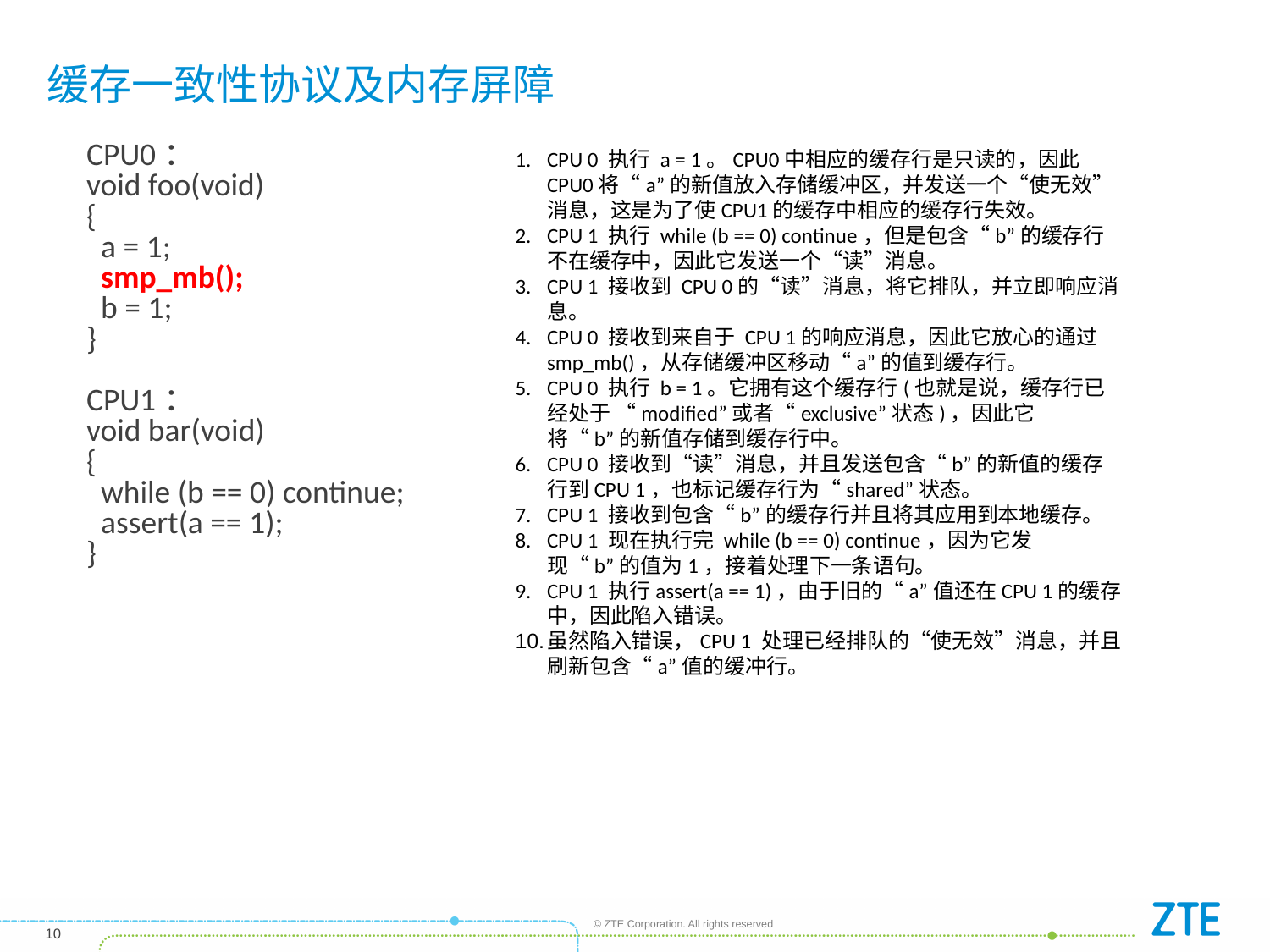

# 缓存一致性协议及内存屏障
CPU 0 执行 a = 1。CPU0中相应的缓存行是只读的，因此CPU0将“a”的新值放入存储缓冲区，并发送一个“使无效”消息，这是为了使CPU1的缓存中相应的缓存行失效。
CPU 1 执行 while (b == 0) continue，但是包含“b”的缓存行不在缓存中，因此它发送一个“读”消息。
CPU 1 接收到 CPU 0的“读”消息，将它排队，并立即响应消息。
CPU 0 接收到来自于 CPU 1的响应消息，因此它放心的通过smp_mb()，从存储缓冲区移动“a”的值到缓存行。
CPU 0 执行 b = 1。它拥有这个缓存行(也就是说，缓存行已经处于 “modified”或者“exclusive”状态)，因此它将“b”的新值存储到缓存行中。
CPU 0 接收到“读”消息，并且发送包含“b”的新值的缓存行到CPU 1，也标记缓存行为“shared”状态。
CPU 1 接收到包含“b”的缓存行并且将其应用到本地缓存。
CPU 1 现在执行完 while (b == 0) continue，因为它发现“b”的值为1，接着处理下一条语句。
CPU 1 执行assert(a == 1)，由于旧的“a”值还在CPU 1的缓存中，因此陷入错误。
虽然陷入错误，CPU 1 处理已经排队的“使无效”消息，并且刷新包含“a”值的缓冲行。
CPU0：
void foo(void)
{
  a = 1;
  smp_mb();
  b = 1;
}

CPU1：
void bar(void)
{
  while (b == 0) continue;
  assert(a == 1);
}